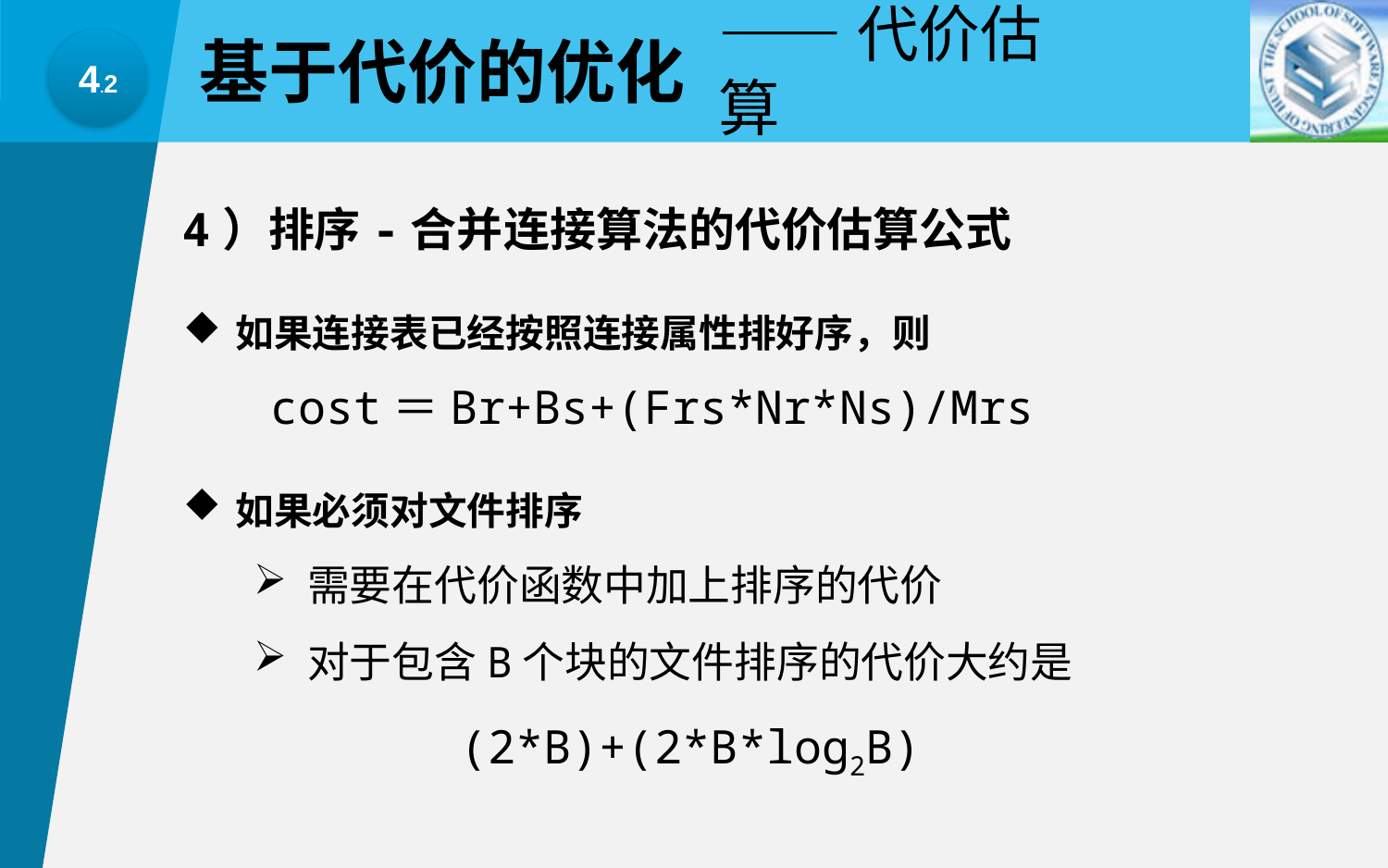

基于代价的优化
——代价估算
4.2
4）排序-合并连接算法的代价估算公式
如果连接表已经按照连接属性排好序，则
   cost＝Br+Bs+(Frs*Nr*Ns)/Mrs
如果必须对文件排序
 需要在代价函数中加上排序的代价
 对于包含B个块的文件排序的代价大约是
          (2*B)+(2*B*log2B)